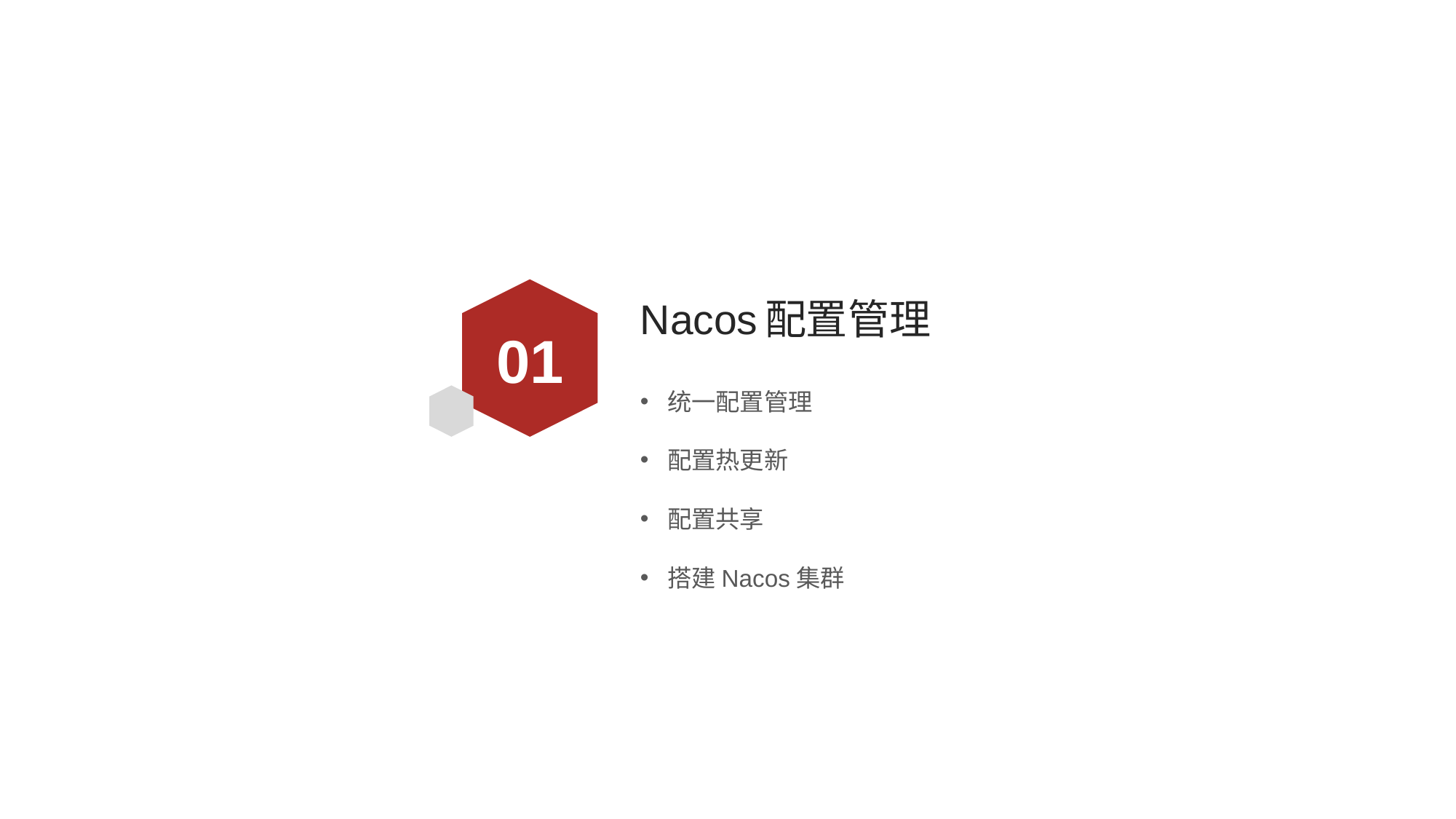

# Nacos配置管理
01
统一配置管理
配置热更新
配置共享
搭建Nacos集群